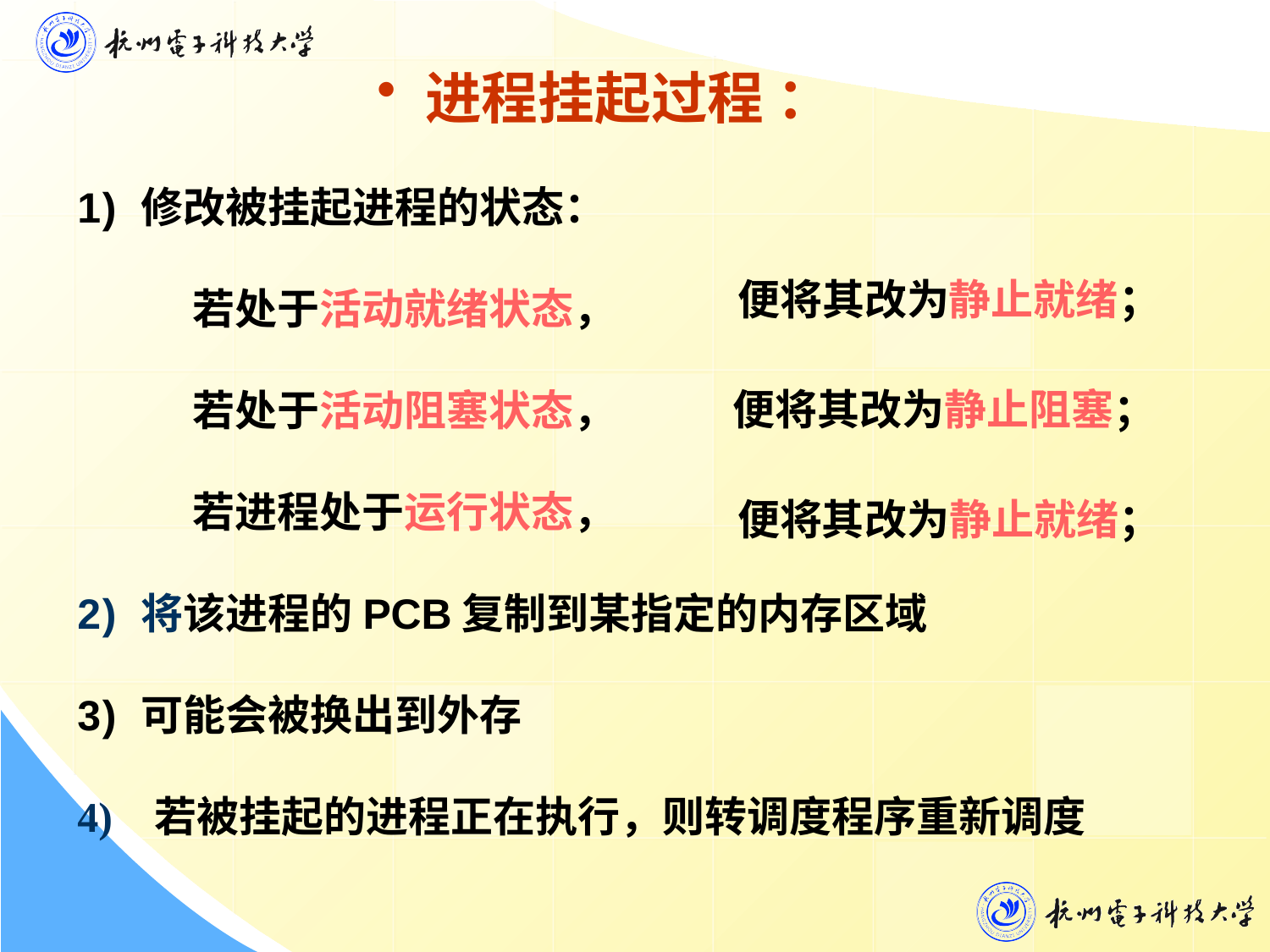

进程挂起过程 ：
修改被挂起进程的状态：
           若处于活动就绪状态，
           若处于活动阻塞状态，
           若进程处于运行状态，
将该进程的PCB复制到某指定的内存区域
可能会被换出到外存
4)   若被挂起的进程正在执行，则转调度程序重新调度
便将其改为静止就绪；
便将其改为静止阻塞；
便将其改为静止就绪；